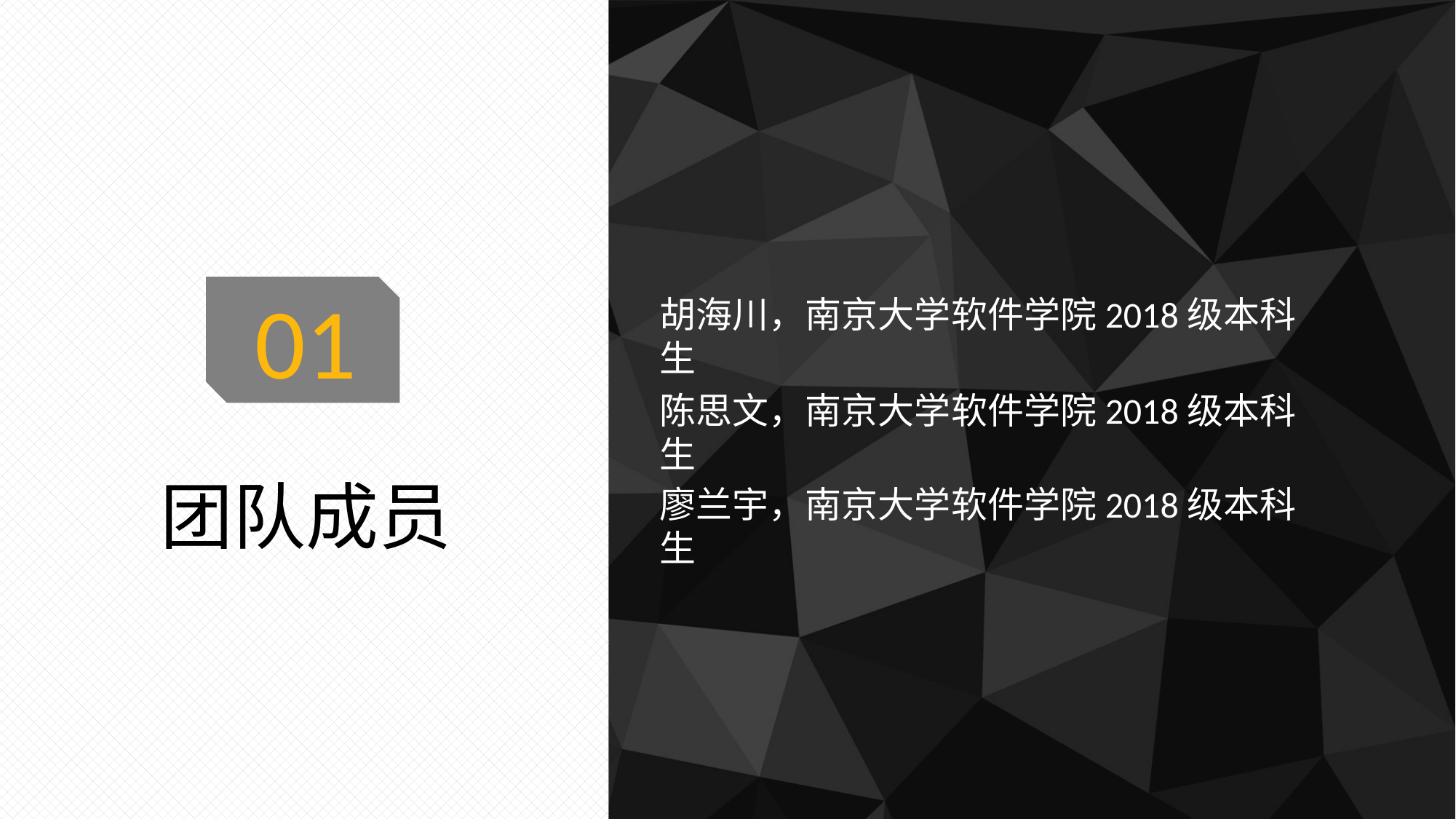

01

胡海川，南京大学软件学院2018级本科生
陈思文，南京大学软件学院2018级本科生
团队成员
廖兰宇，南京大学软件学院2018级本科生